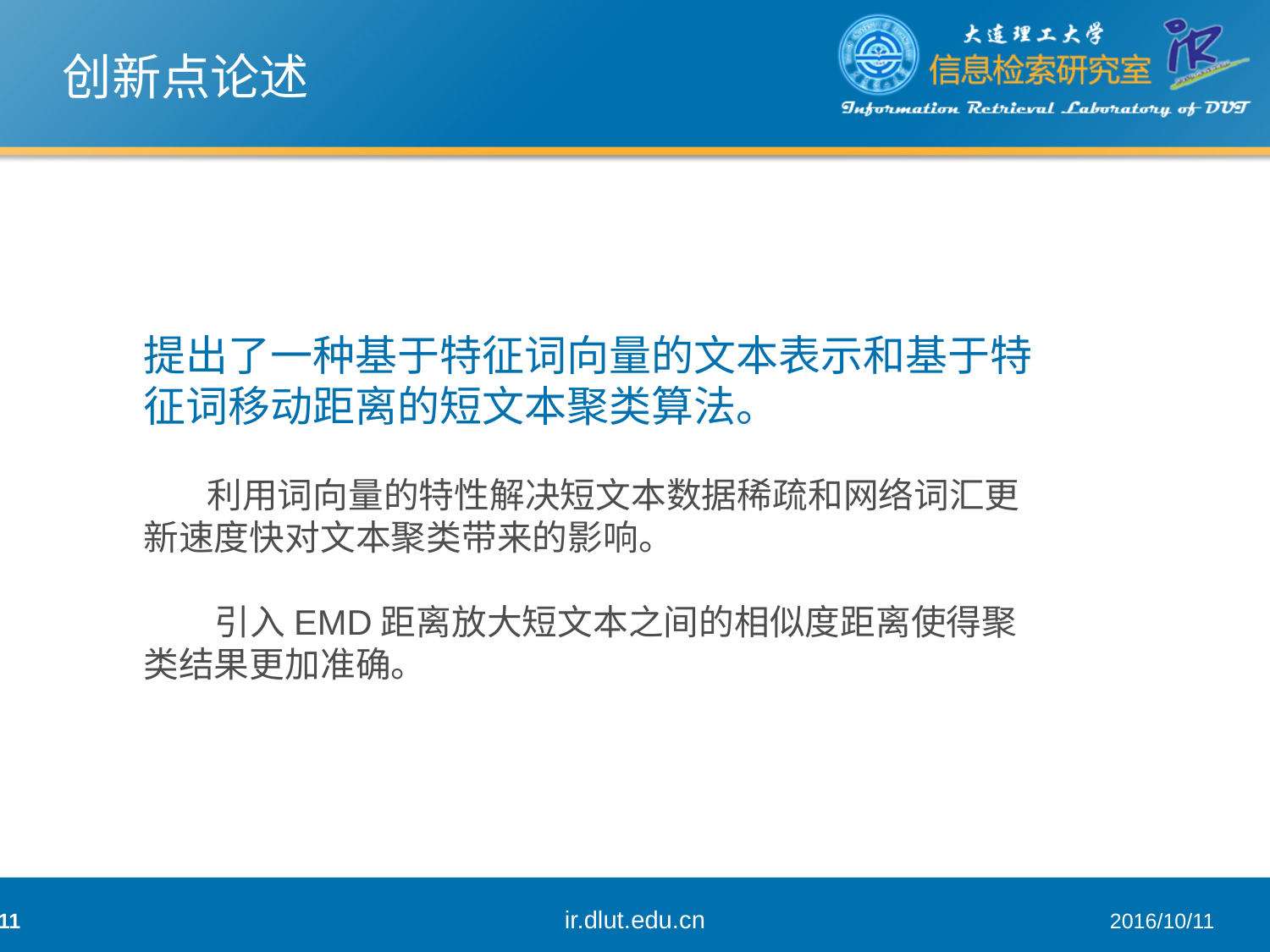

# 创新点论述

提出了一种基于特征词向量的文本表示和基于特征词移动距离的短文本聚类算法。

       利用词向量的特性解决短文本数据稀疏和网络词汇更新速度快对文本聚类带来的影响。

        引入EMD距离放大短文本之间的相似度距离使得聚类结果更加准确。